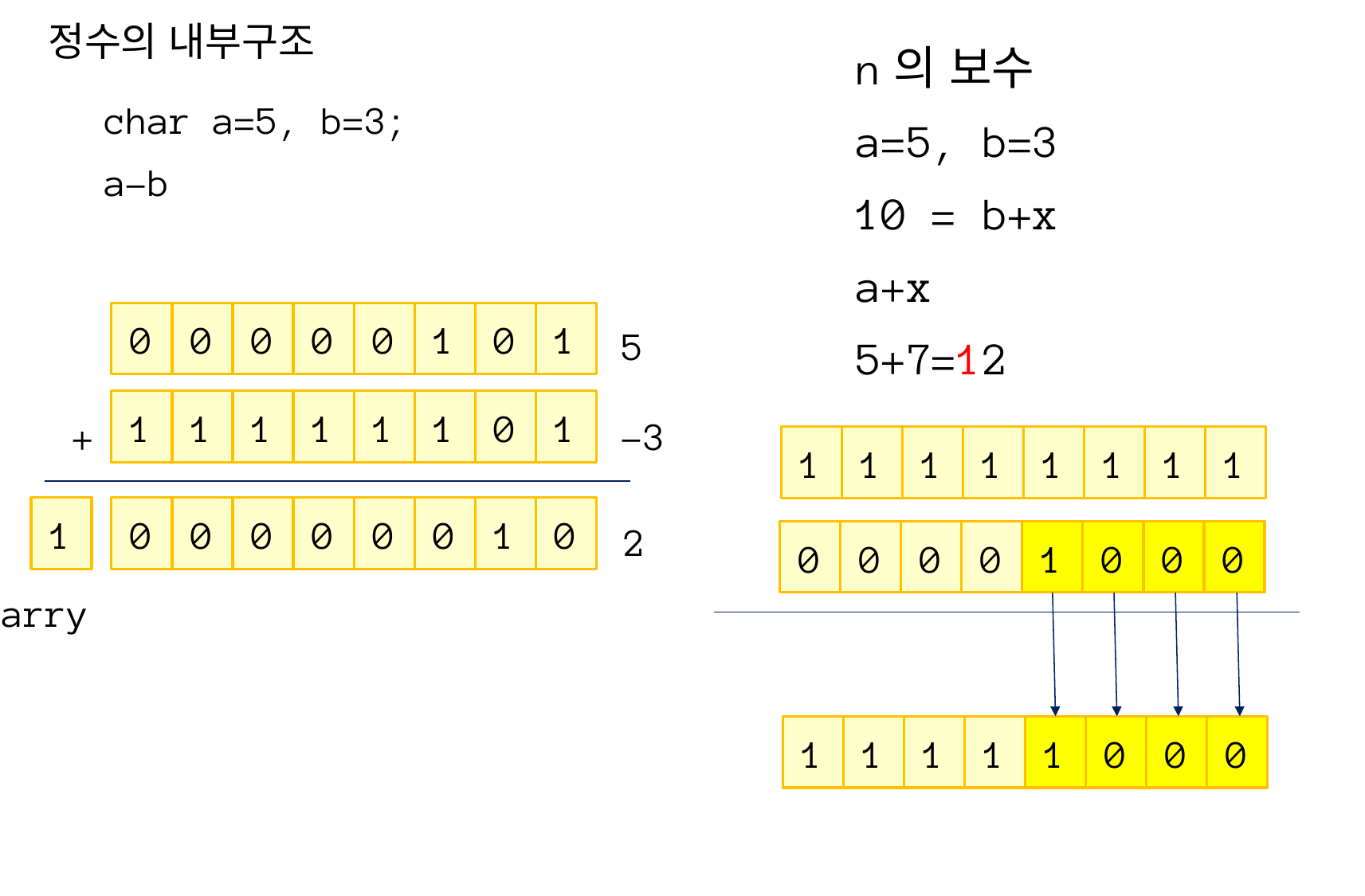

정수의 내부구조
n의 보수
a=5, b=3
10 = b+x
a+x
5+7=12
char a=5, b=3;
a-b
5
0
0
0
0
0
1
0
1
+
1
1
1
1
1
1
0
1
-3
1
1
1
1
1
1
1
1
2
0
0
0
0
0
0
1
0
1
0
0
0
0
1
0
0
0
carry
1
1
1
1
1
0
0
0